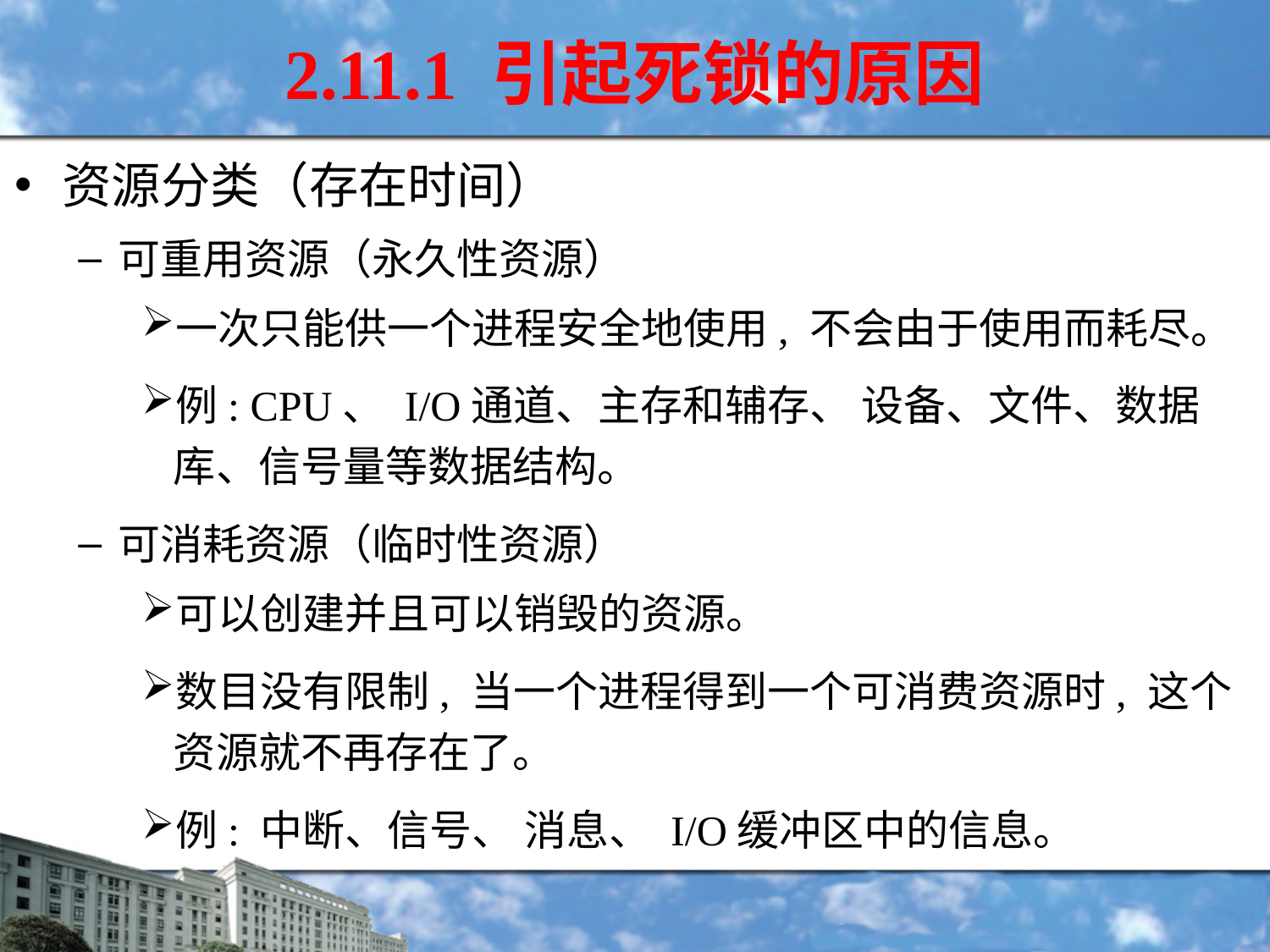

2.11.1 引起死锁的原因
资源分类（存在时间）
可重用资源（永久性资源）
一次只能供一个进程安全地使用, 不会由于使用而耗尽。
例: CPU、 I/O通道、主存和辅存、 设备、文件、数据库、信号量等数据结构。
可消耗资源（临时性资源）
可以创建并且可以销毁的资源。
数目没有限制, 当一个进程得到一个可消费资源时, 这个资源就不再存在了。
例: 中断、信号、 消息、 I/O缓冲区中的信息。